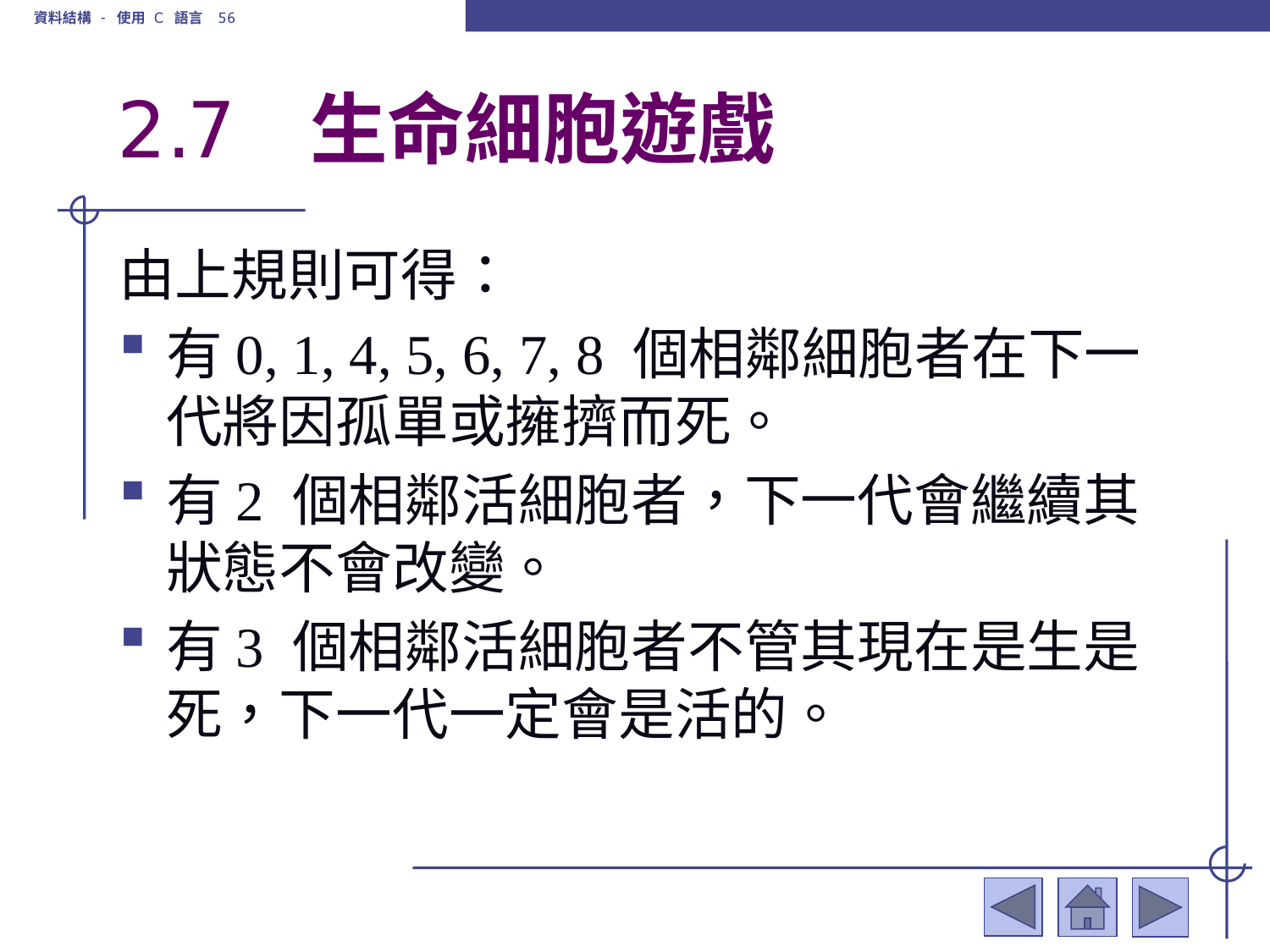

資料結構 - 使用 C 語言   56
# 2.7	  生命細胞遊戲
由上規則可得：
有0, 1, 4, 5, 6, 7, 8 個相鄰細胞者在下一代將因孤單或擁擠而死。
有2 個相鄰活細胞者，下一代會繼續其狀態不會改變。
有3 個相鄰活細胞者不管其現在是生是死，下一代一定會是活的。